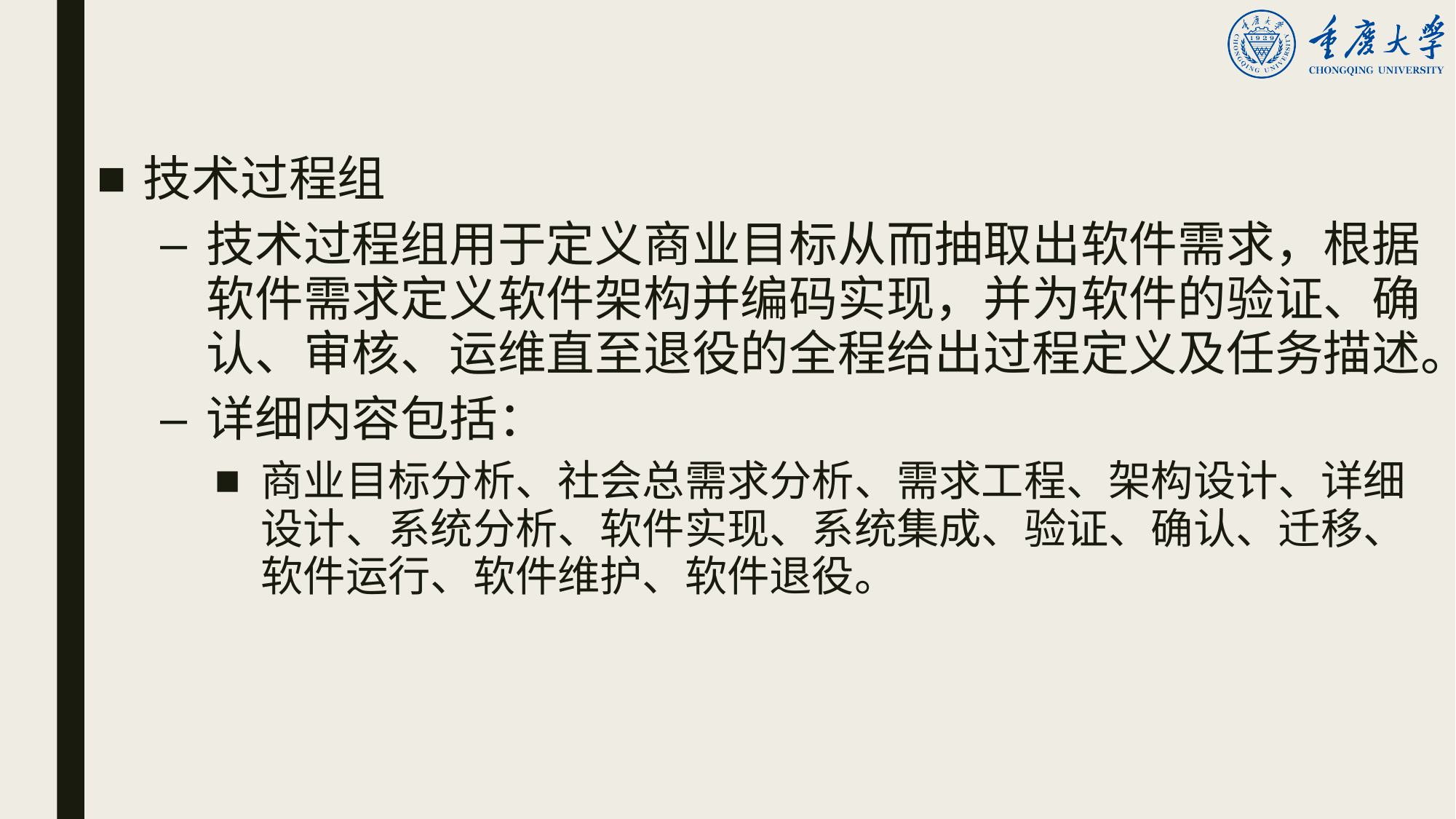

技术过程组
技术过程组用于定义商业目标从而抽取出软件需求，根据软件需求定义软件架构并编码实现，并为软件的验证、确认、审核、运维直至退役的全程给出过程定义及任务描述。
详细内容包括：
商业目标分析、社会总需求分析、需求工程、架构设计、详细设计、系统分析、软件实现、系统集成、验证、确认、迁移、软件运行、软件维护、软件退役。